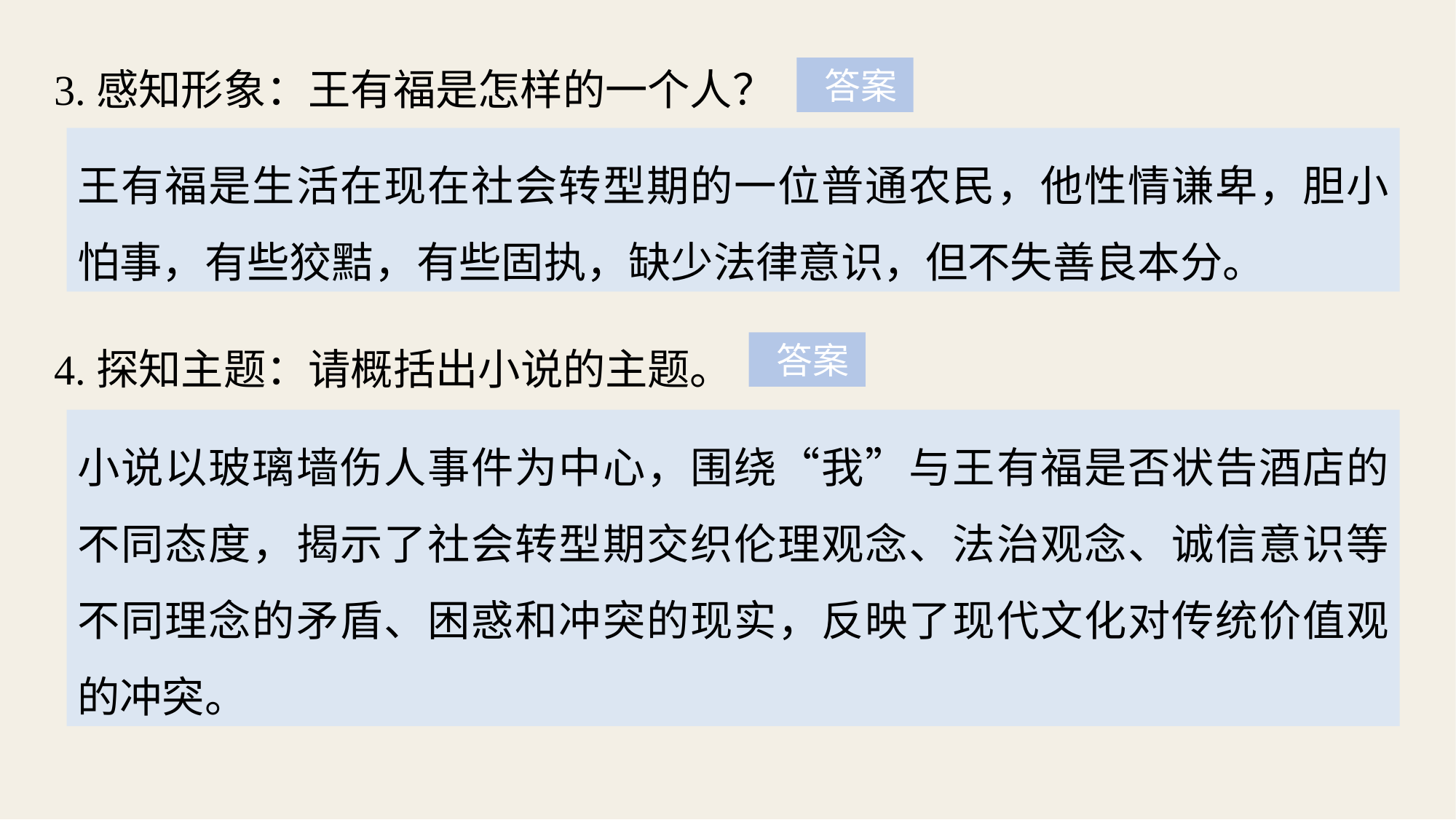

3.感知形象：王有福是怎样的一个人？
 答案
王有福是生活在现在社会转型期的一位普通农民，他性情谦卑，胆小怕事，有些狡黠，有些固执，缺少法律意识，但不失善良本分。
4.探知主题：请概括出小说的主题。
 答案
小说以玻璃墙伤人事件为中心，围绕“我”与王有福是否状告酒店的不同态度，揭示了社会转型期交织伦理观念、法治观念、诚信意识等不同理念的矛盾、困惑和冲突的现实，反映了现代文化对传统价值观的冲突。